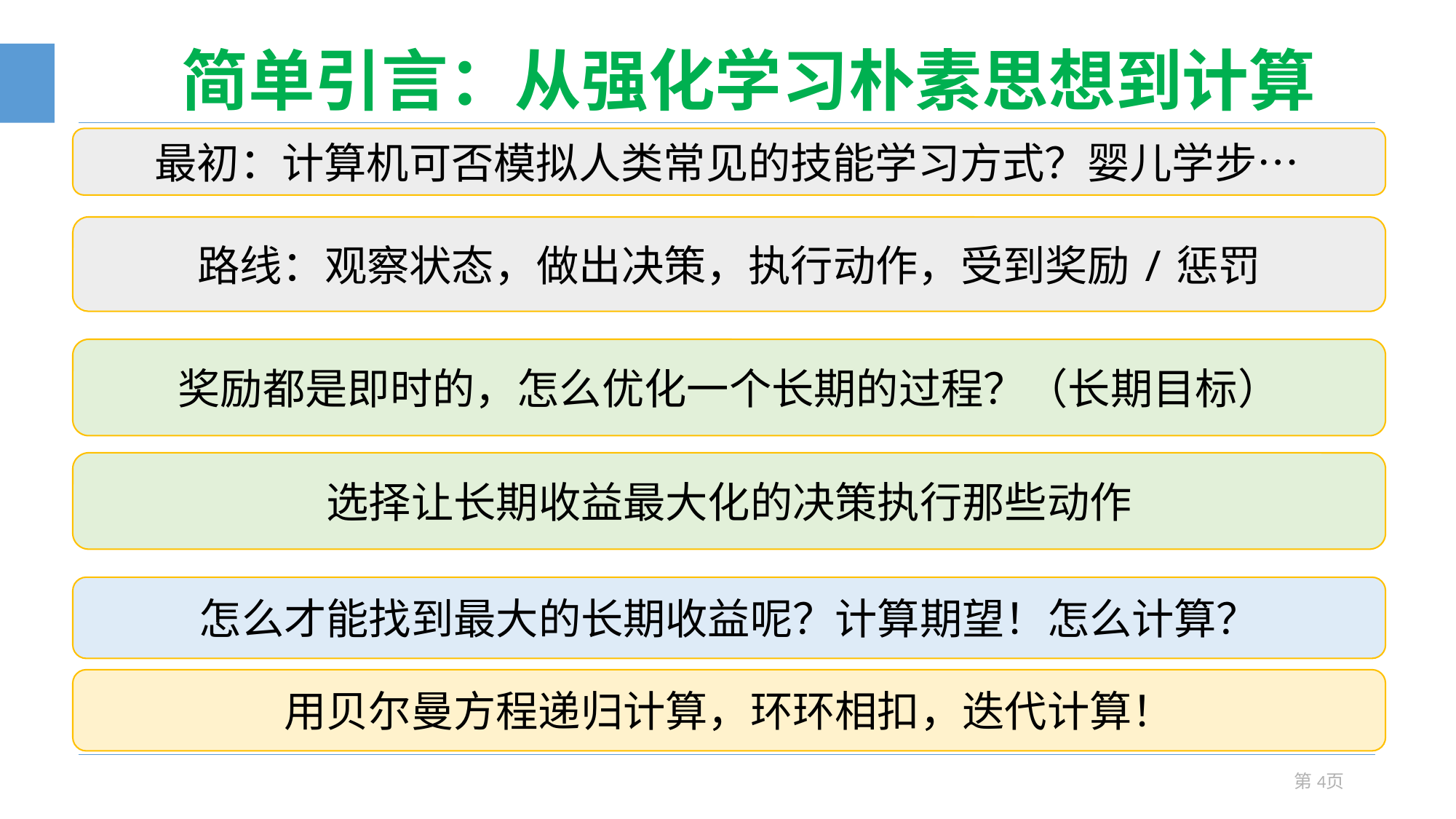

# 简单引言：从强化学习朴素思想到计算
最初：计算机可否模拟人类常见的技能学习方式？婴儿学步…
路线：观察状态，做出决策，执行动作，受到奖励/惩罚
奖励都是即时的，怎么优化一个长期的过程？（长期目标）
选择让长期收益最大化的决策执行那些动作
怎么才能找到最大的长期收益呢？计算期望！怎么计算？
用贝尔曼方程递归计算，环环相扣，迭代计算！
第4页